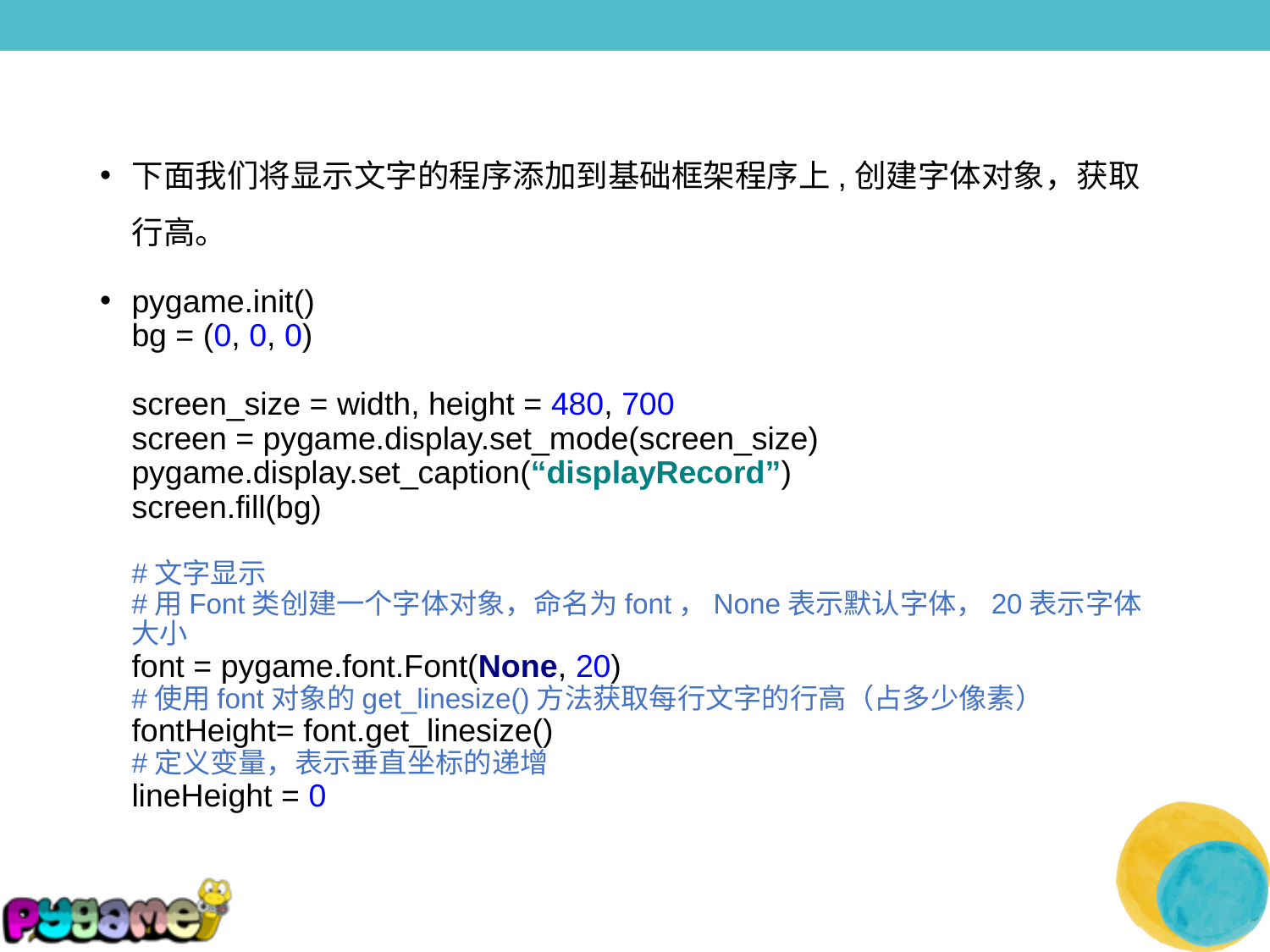

下面我们将显示文字的程序添加到基础框架程序上,创建字体对象，获取行高。

pygame.init()
bg = (0, 0, 0)
screen_size = width, height = 480, 700
screen = pygame.display.set_mode(screen_size)
pygame.display.set_caption(“displayRecord”)
screen.fill(bg)
#文字显示
#用Font类创建一个字体对象，命名为font，None表示默认字体，20表示字体大小
font = pygame.font.Font(None, 20)
#使用font对象的get_linesize()方法获取每行文字的行高（占多少像素）
fontHeight= font.get_linesize()
#定义变量，表示垂直坐标的递增
lineHeight = 0